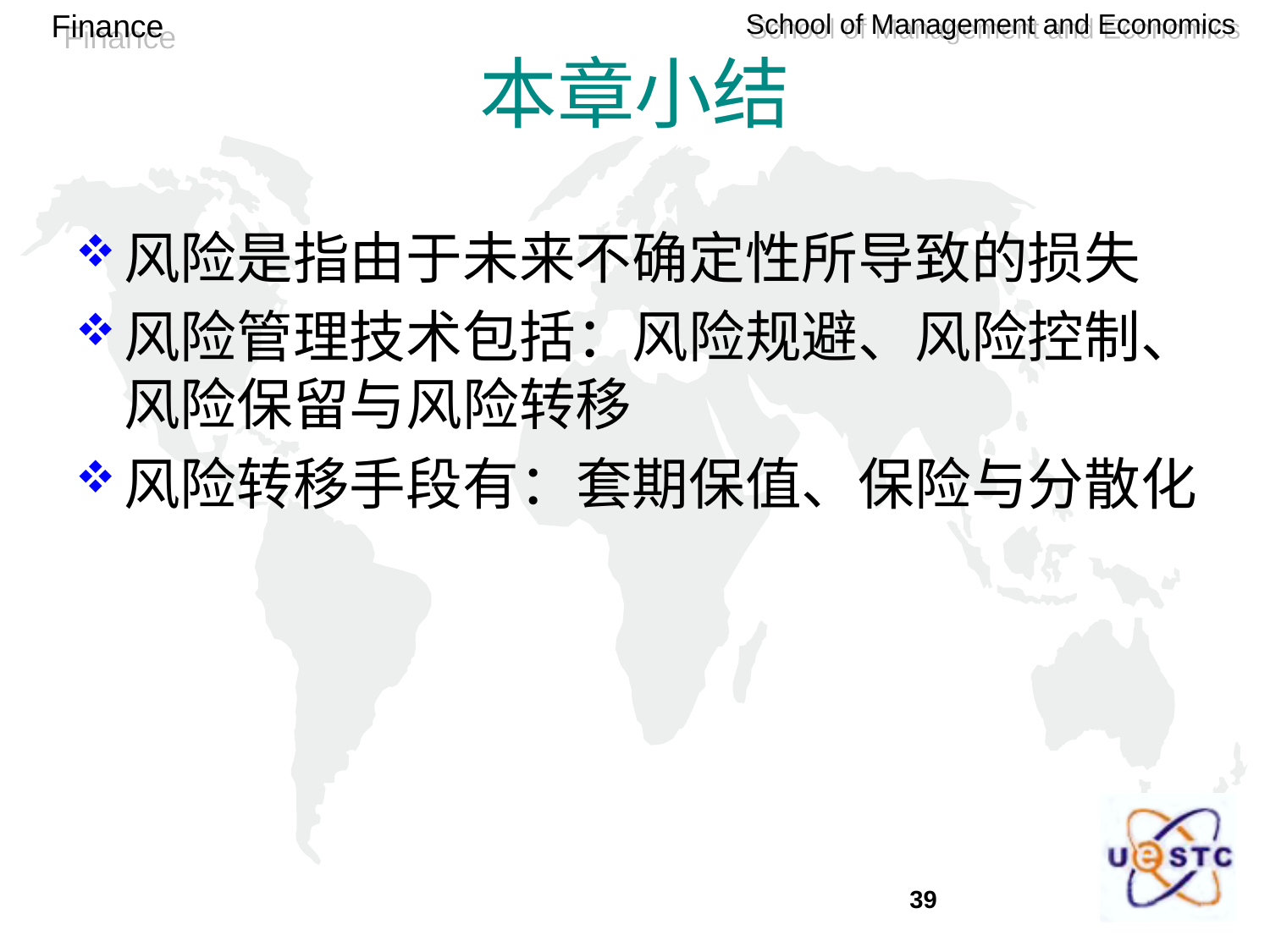

# 本章小结
风险是指由于未来不确定性所导致的损失
风险管理技术包括：风险规避、风险控制、风险保留与风险转移
风险转移手段有：套期保值、保险与分散化